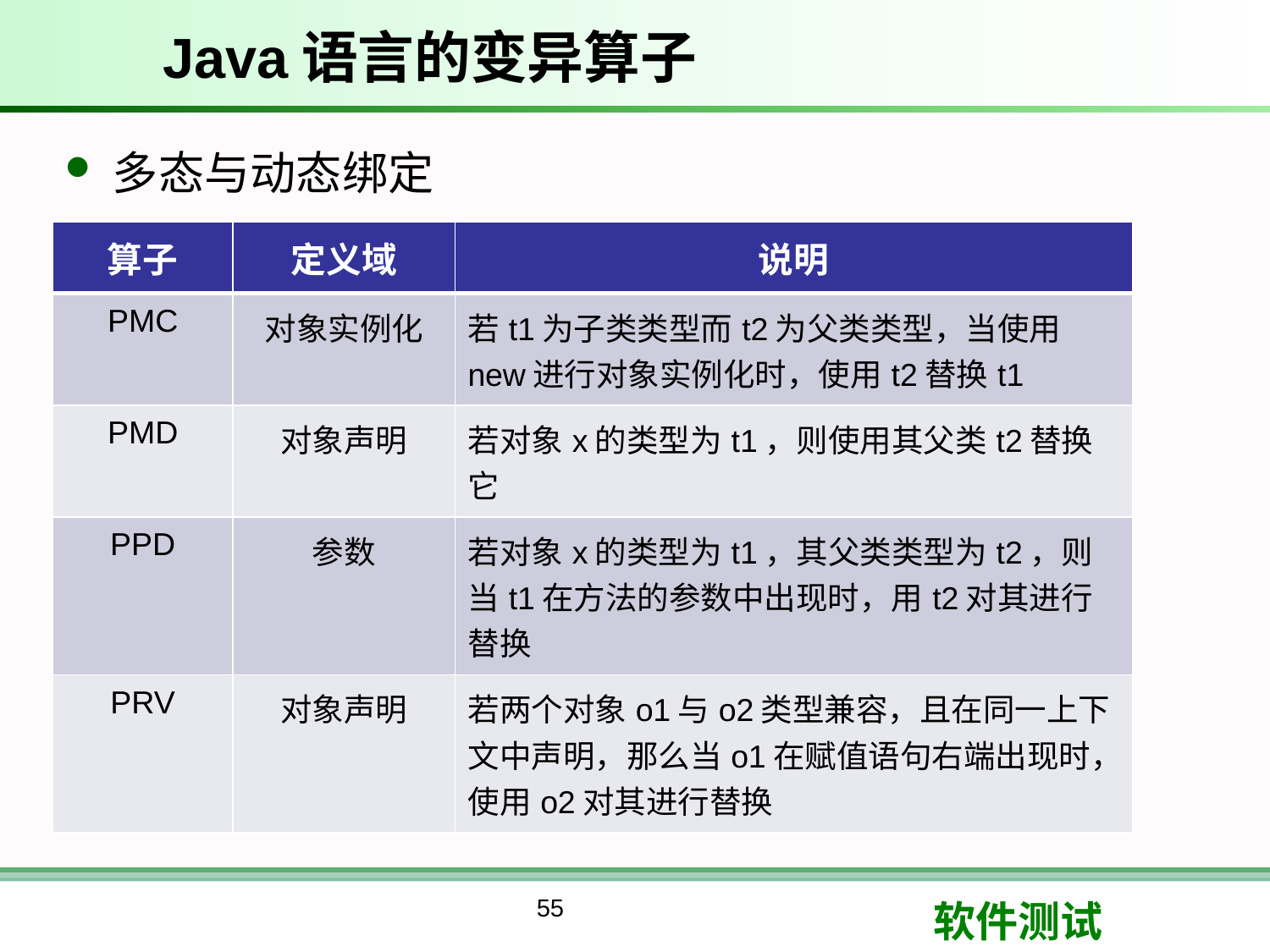

# Java语言的变异算子
多态与动态绑定

| 算子 | 定义域 | 说明 |
| --- | --- | --- |
| PMC | 对象实例化 | 若t1为子类类型而t2为父类类型，当使用new进行对象实例化时，使用t2替换t1 |
| PMD | 对象声明 | 若对象x的类型为t1，则使用其父类t2替换它 |
| PPD | 参数 | 若对象x的类型为t1，其父类类型为t2，则当t1在方法的参数中出现时，用t2对其进行替换 |
| PRV | 对象声明 | 若两个对象o1与o2类型兼容，且在同一上下文中声明，那么当o1在赋值语句右端出现时，使用o2对其进行替换 |
55